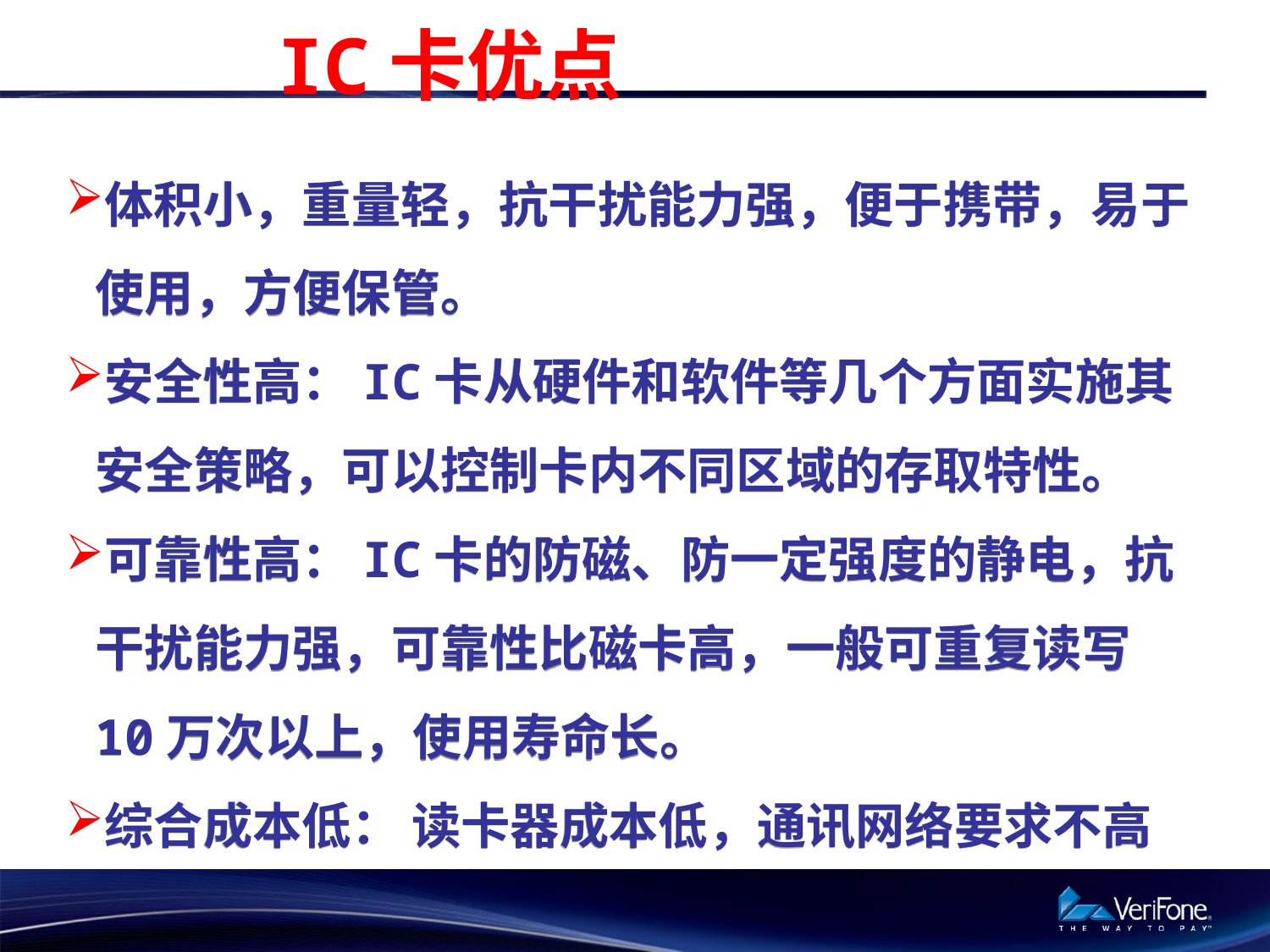

IC卡优点
体积小，重量轻，抗干扰能力强，便于携带，易于使用，方便保管。
安全性高：IC卡从硬件和软件等几个方面实施其安全策略，可以控制卡内不同区域的存取特性。
可靠性高：IC卡的防磁、防一定强度的静电，抗干扰能力强，可靠性比磁卡高，一般可重复读写10万次以上，使用寿命长。
综合成本低： 读卡器成本低，通讯网络要求不高